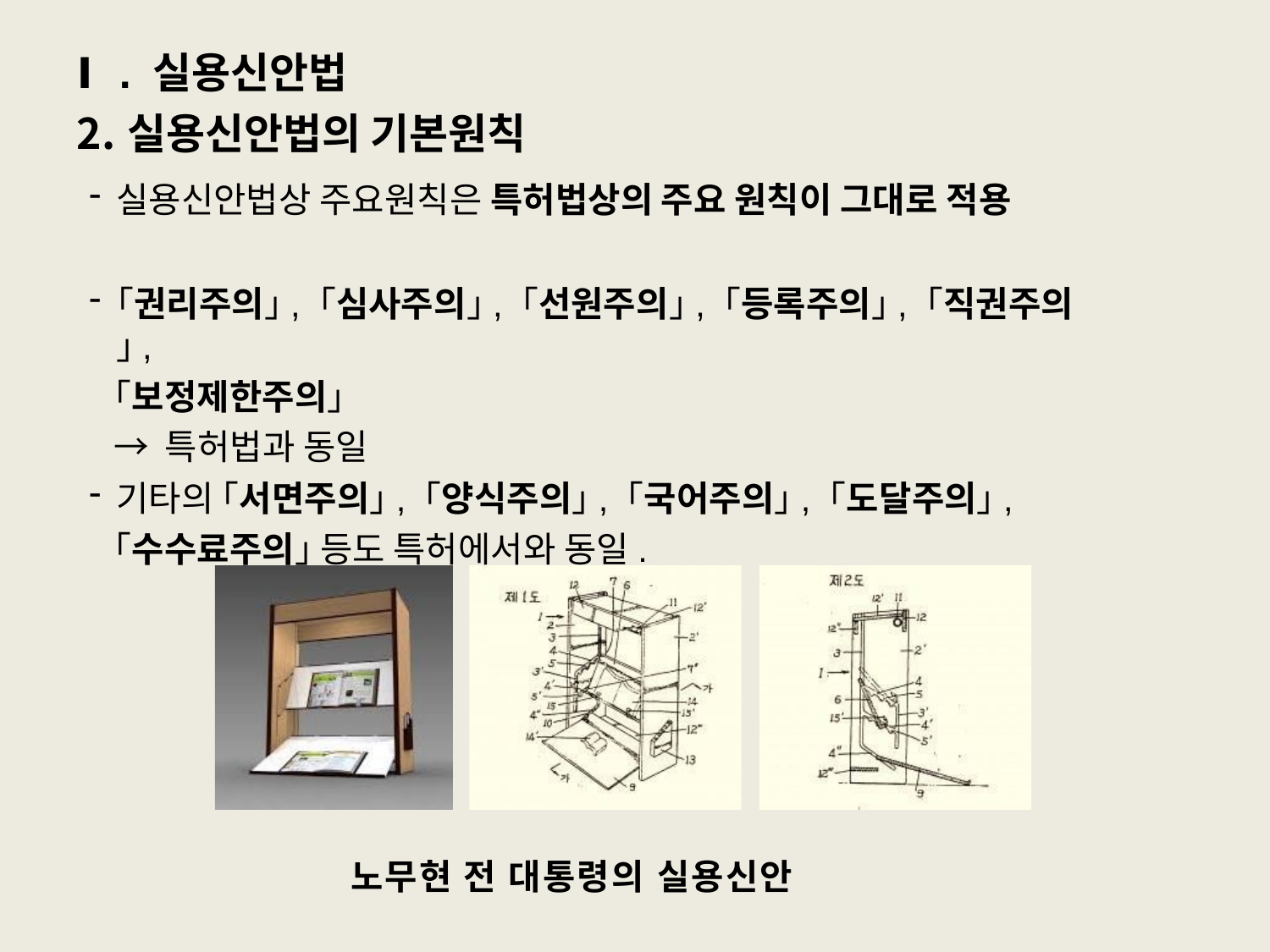

# Ⅰ. 실용신안법
실용신안법의 기본원칙
실용신안법상 주요원칙은 특허법상의 주요 원칙이 그대로 적용

｢권리주의｣, ｢심사주의｣, ｢선원주의｣, ｢등록주의｣, ｢직권주의｣,
｢보정제한주의｣
→ 특허법과 동일
기타의 ｢서면주의｣, ｢양식주의｣, ｢국어주의｣, ｢도달주의｣,
｢수수료주의｣ 등도 특허에서와 동일.

노무현 전 대통령의 실용신안